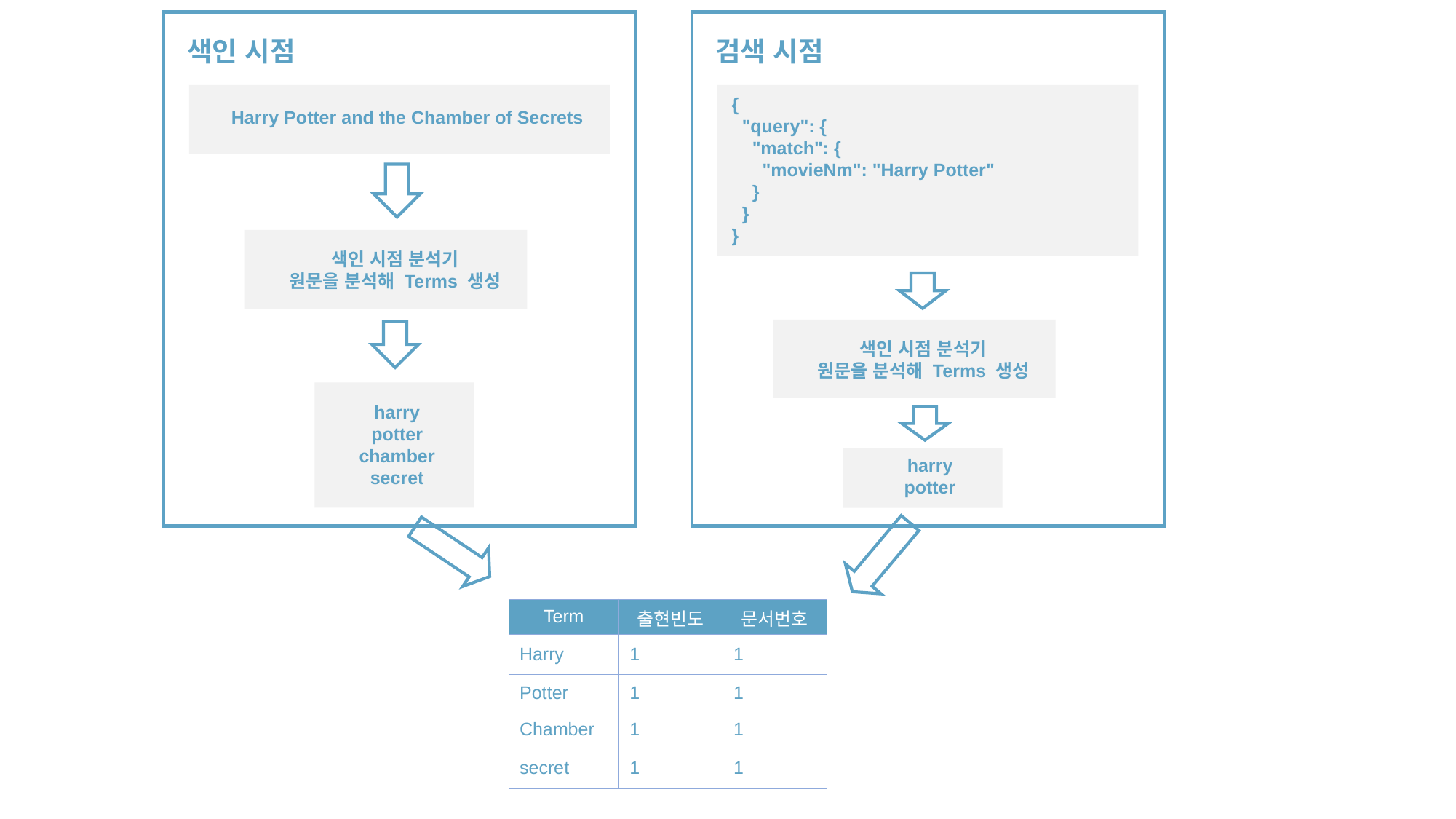

색인 시점
검색 시점

{
  "query": {
    "match": {
      "movieNm": "Harry Potter"
    }
  }
}

Harry Potter and the Chamber of Secrets

색인 시점 분석기
원문을 분석해 Terms 생성

색인 시점 분석기
원문을 분석해 Terms 생성

harry
potter
chamber
secret

harry
potter

| Term | 출현빈도 | 문서번호 |
| --- | --- | --- |
| Harry | 1 | 1 |
| Potter | 1 | 1 |
| Chamber | 1 | 1 |
| secret | 1 | 1 |